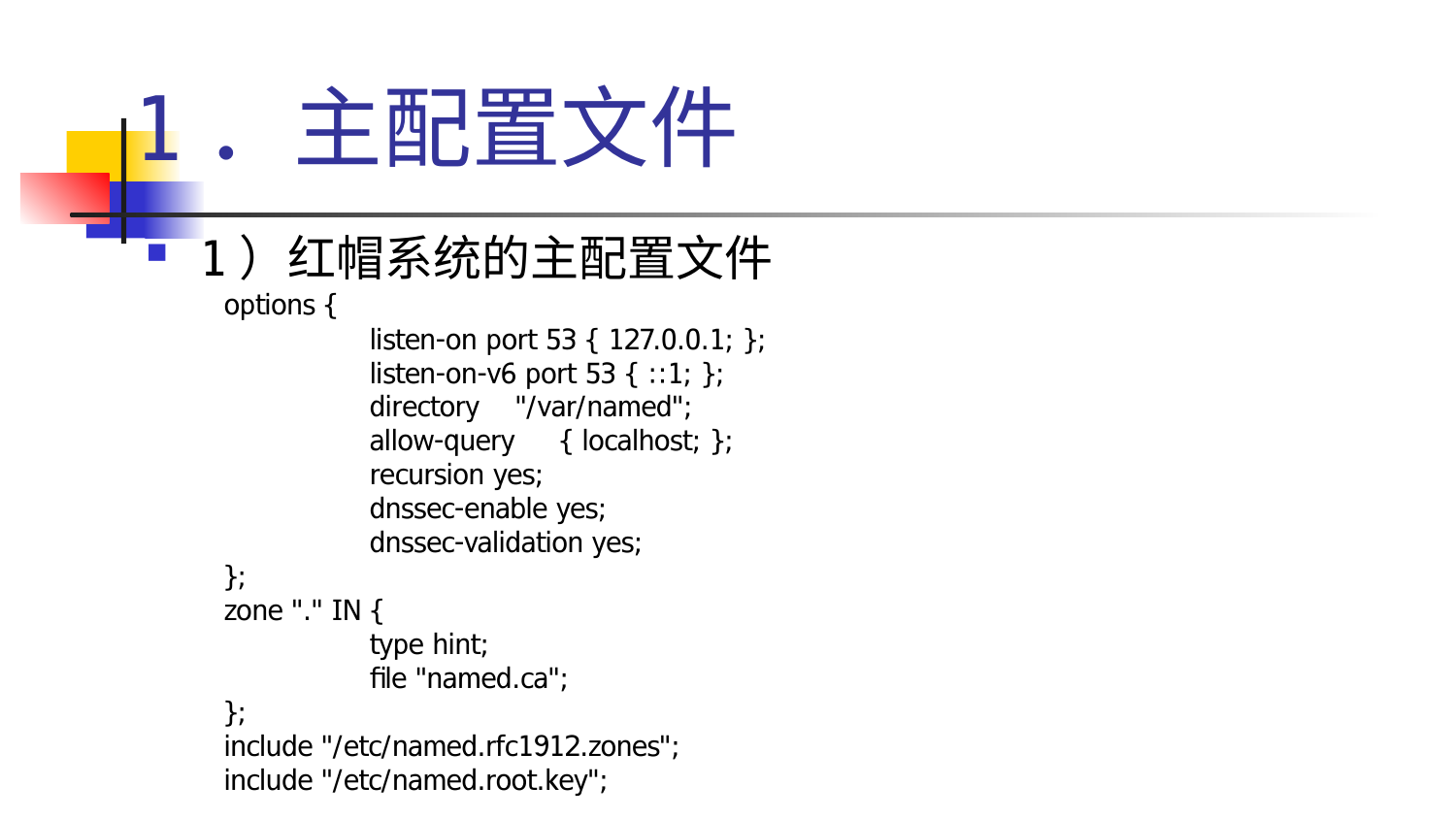

# 1．主配置文件
1）红帽系统的主配置文件
options {
	listen-on port 53 { 127.0.0.1; };
	listen-on-v6 port 53 { ::1; };
	directory 	"/var/named";
	allow-query     { localhost; };
	recursion yes;
	dnssec-enable yes;
	dnssec-validation yes;
};
zone "." IN {
	type hint;
	file "named.ca";
};
include "/etc/named.rfc1912.zones";
include "/etc/named.root.key";